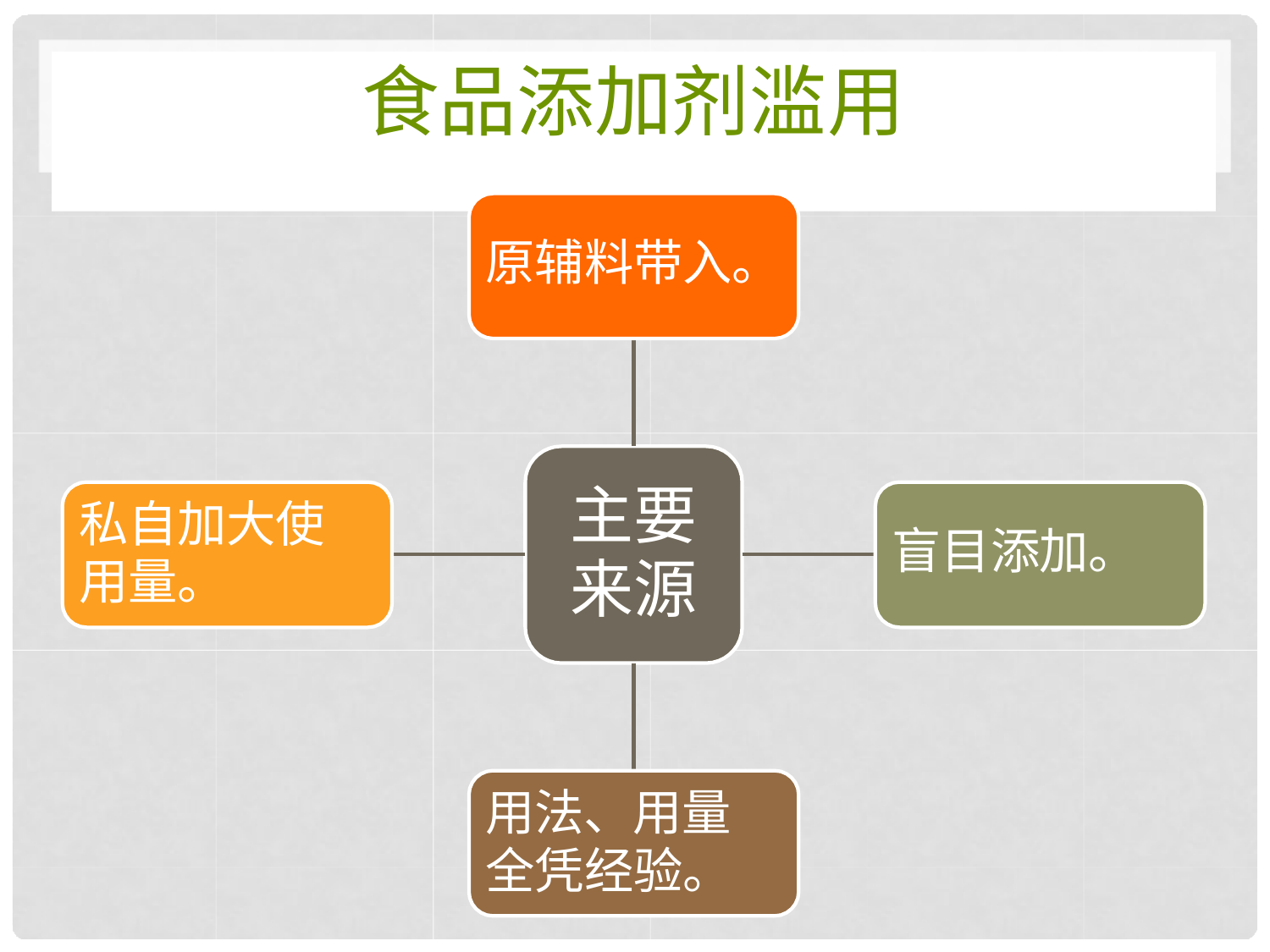

# 食品添加剂滥用

原辅料带入。

主要 来源

私自加大使 用量。
盲目添加。

用法、用量 全凭经验。